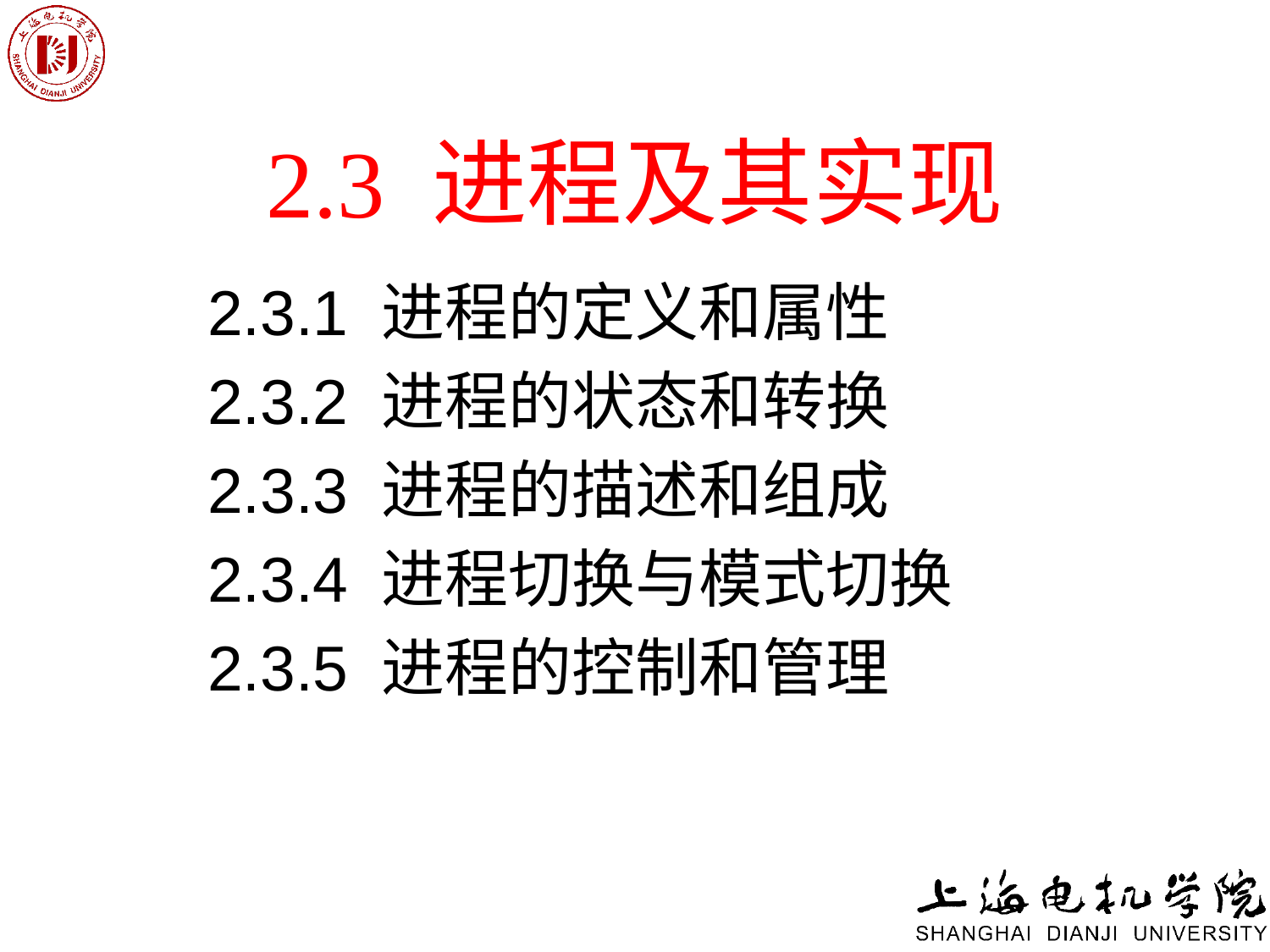

# 2.3 进程及其实现
2.3.1 进程的定义和属性
2.3.2 进程的状态和转换
2.3.3 进程的描述和组成
2.3.4 进程切换与模式切换
2.3.5 进程的控制和管理